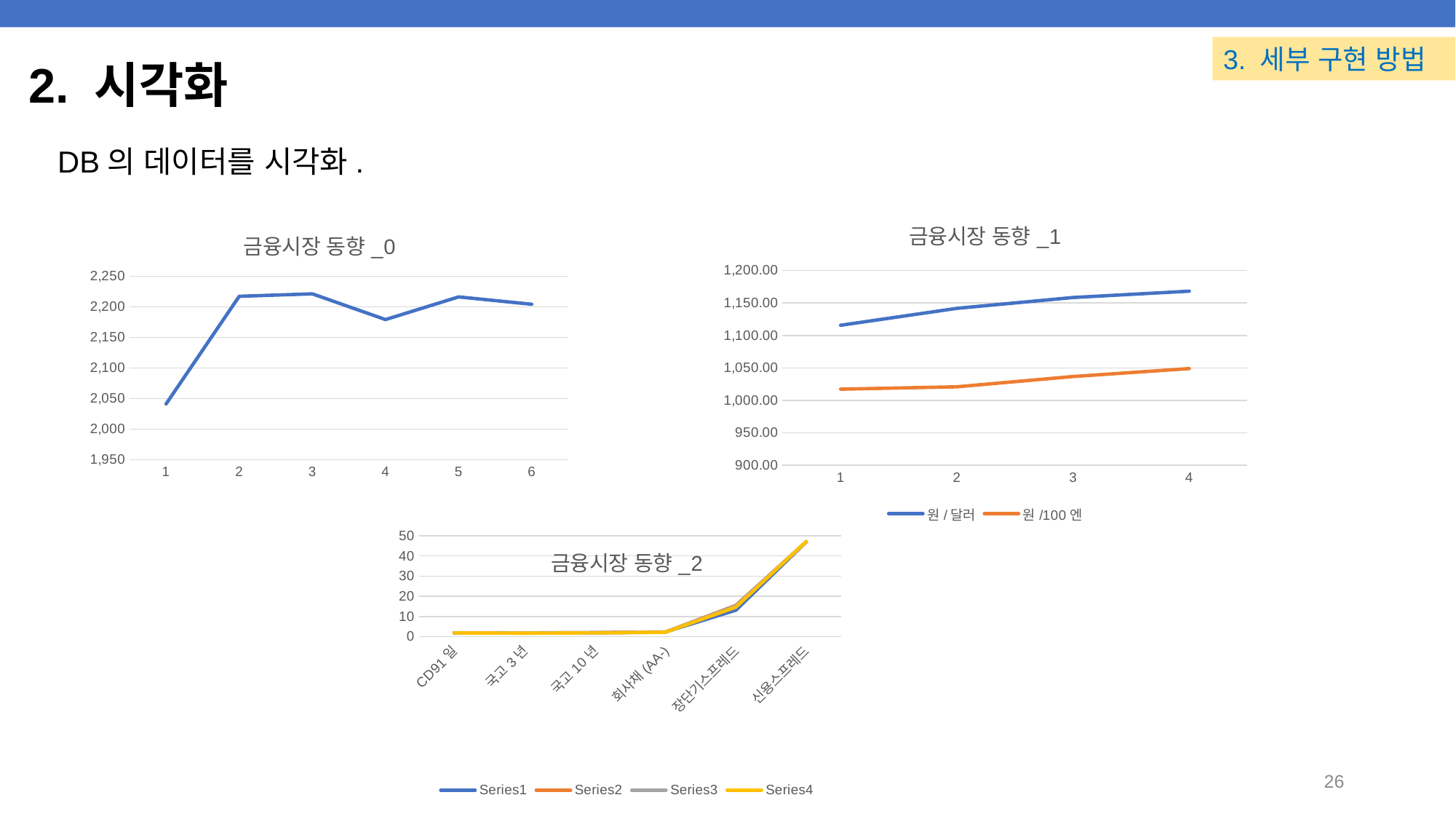

3. 세부 구현 방법
# 2. 시각화
DB의 데이터를 시각화.

### Chart: 금융시장 동향_1

| Category | 원/달러 | 원/100엔 |
|---|---|---|

### Chart: 금융시장 동향_0

| Category | KOSPI |
|---|---|

### Chart: 금융시장 동향_2

| Category |  |  |  |  |
|---|---|---|---|---|
| CD91일 | 1.93 | 1.85 | 1.84 | 1.84 |
| 국고3년 | 1.817 | 1.768 | 1.712 | 1.699 |
| 국고10년 | 1.948 | 1.923 | 1.864 | 1.845 |
| 회사채(AA-) | 2.287 | 2.238 | 2.184 | 2.171 |
| 장단기스프레드 | 13.1 | 15.5 | 15.2 | 14.6 |
| 신용스프레드 | 47.0 | 47.0 | 47.2 | 47.2 |
26